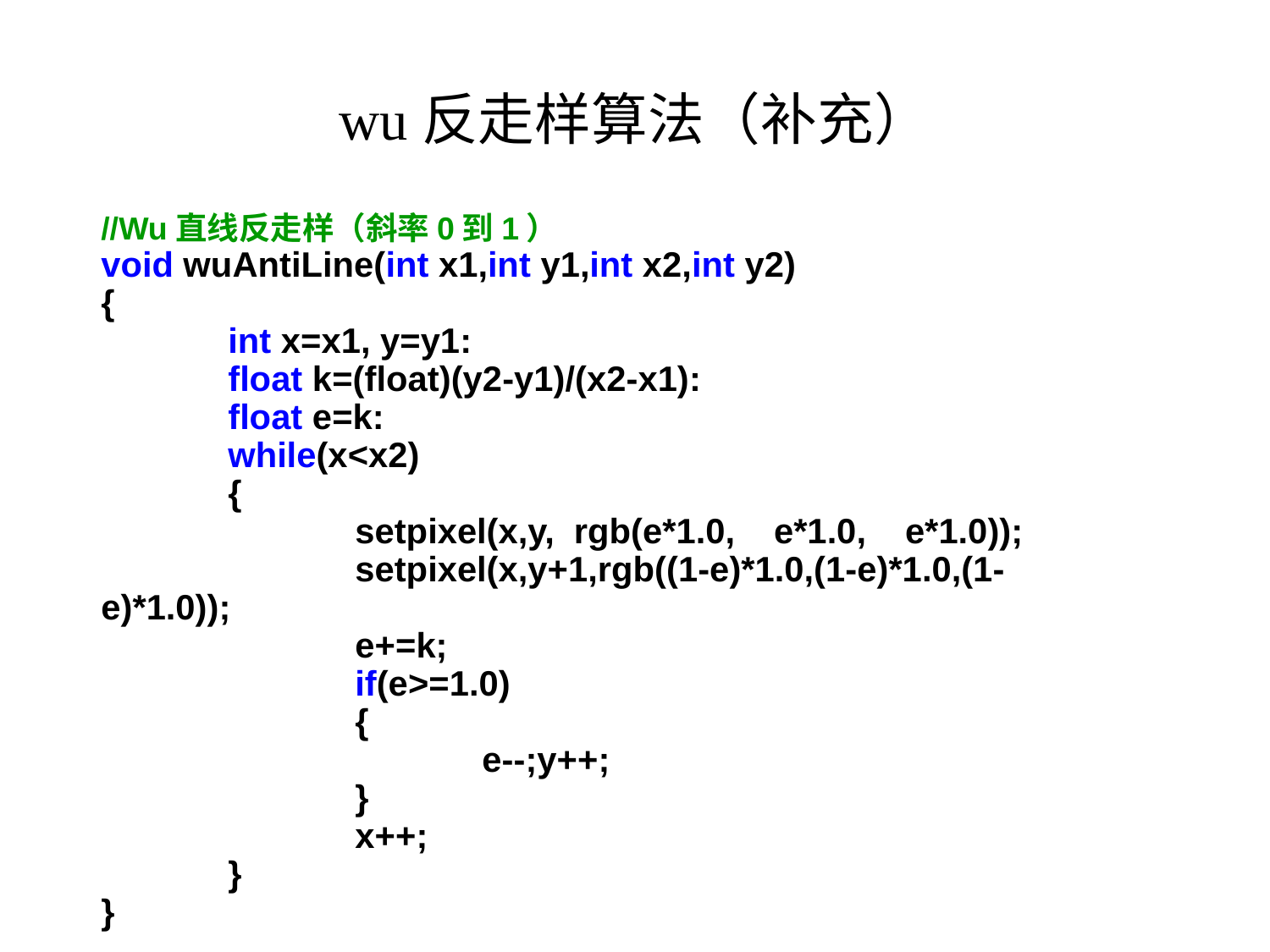

# wu反走样算法（补充）
//Wu直线反走样（斜率0到1）
void wuAntiLine(int x1,int y1,int x2,int y2)
{
	int x=x1, y=y1:
	float k=(float)(y2-y1)/(x2-x1):
	float e=k:
	while(x<x2)
	{
		setpixel(x,y,  rgb(e*1.0,    e*1.0,    e*1.0));
		setpixel(x,y+1,rgb((1-e)*1.0,(1-e)*1.0,(1-e)*1.0));
		e+=k;
		if(e>=1.0)
		{
			e--;y++;
		}
		x++;
	}
}